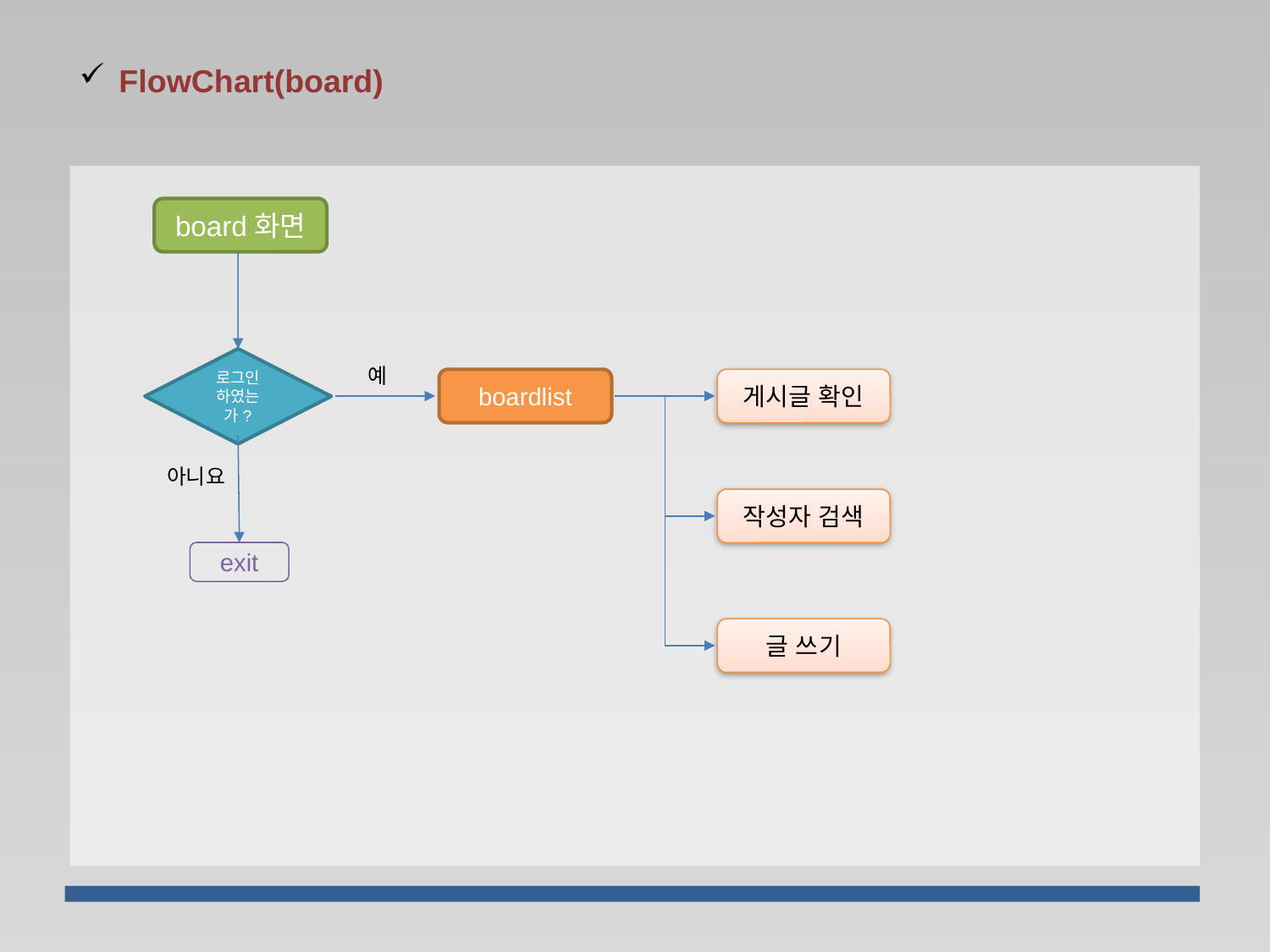

FlowChart(board)

board화면
로그인 하였는가?
예
boardlist
게시글 확인
아니요
작성자 검색
exit
글 쓰기